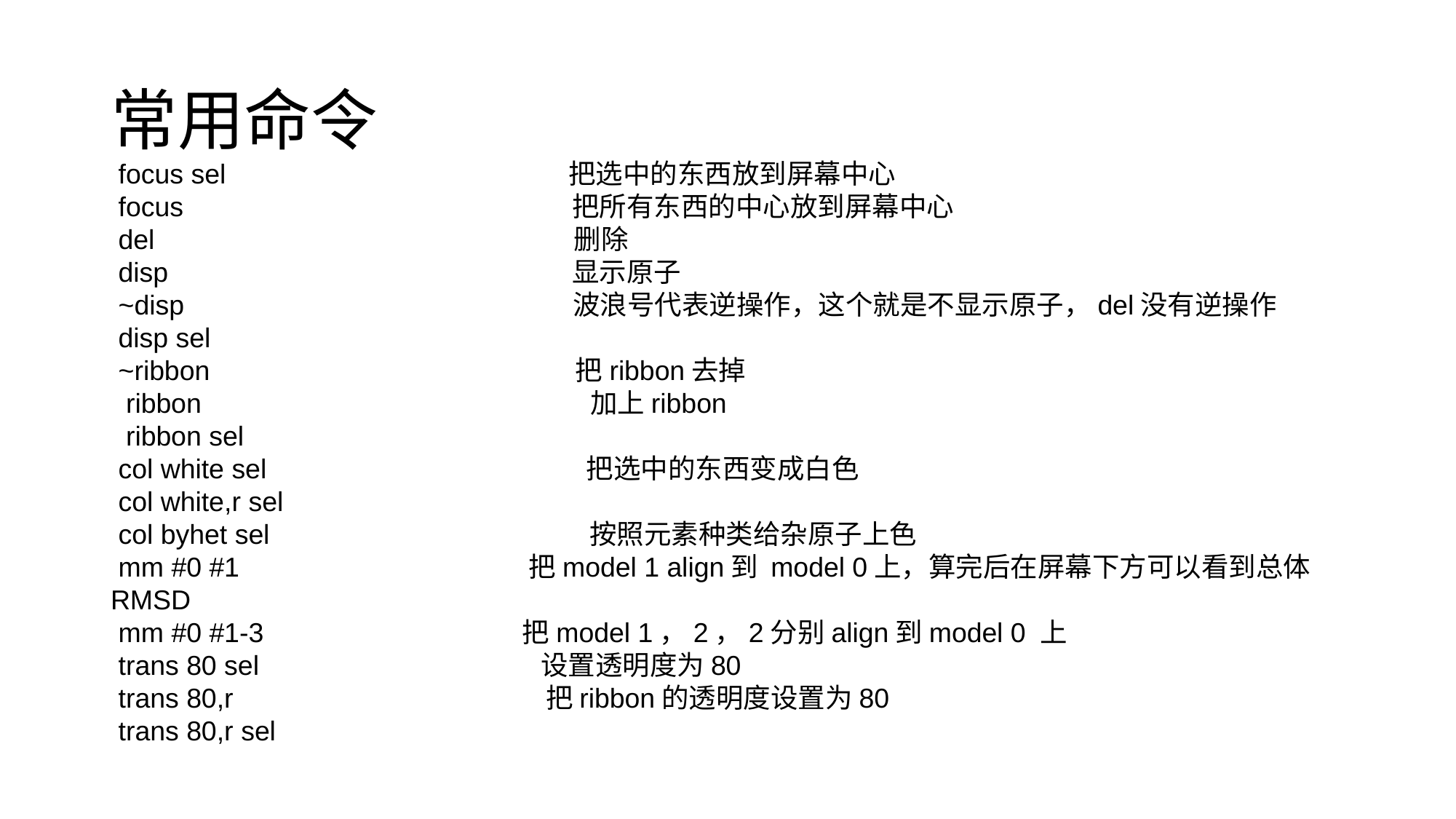

# 常用命令
 focus sel                                            把选中的东西放到屏幕中心
 focus                                                  把所有东西的中心放到屏幕中心
 del                                                      删除
 disp                                                    显示原子
 ~disp                                                  波浪号代表逆操作，这个就是不显示原子，del没有逆操作
 disp sel
 ~ribbon                                               把ribbon去掉
  ribbon                                                  加上ribbon
  ribbon sel
 col white sel                                         把选中的东西变成白色
 col white,r sel
 col byhet sel                                         按照元素种类给杂原子上色
 mm #0 #1                                     把model 1 align到 model 0上，算完后在屏幕下方可以看到总体RMSD
 mm #0 #1-3                                 把model 1，2，2分别align到model 0 上
 trans 80 sel                                    设置透明度为80
 trans 80,r                                        把ribbon的透明度设置为80
 trans 80,r sel